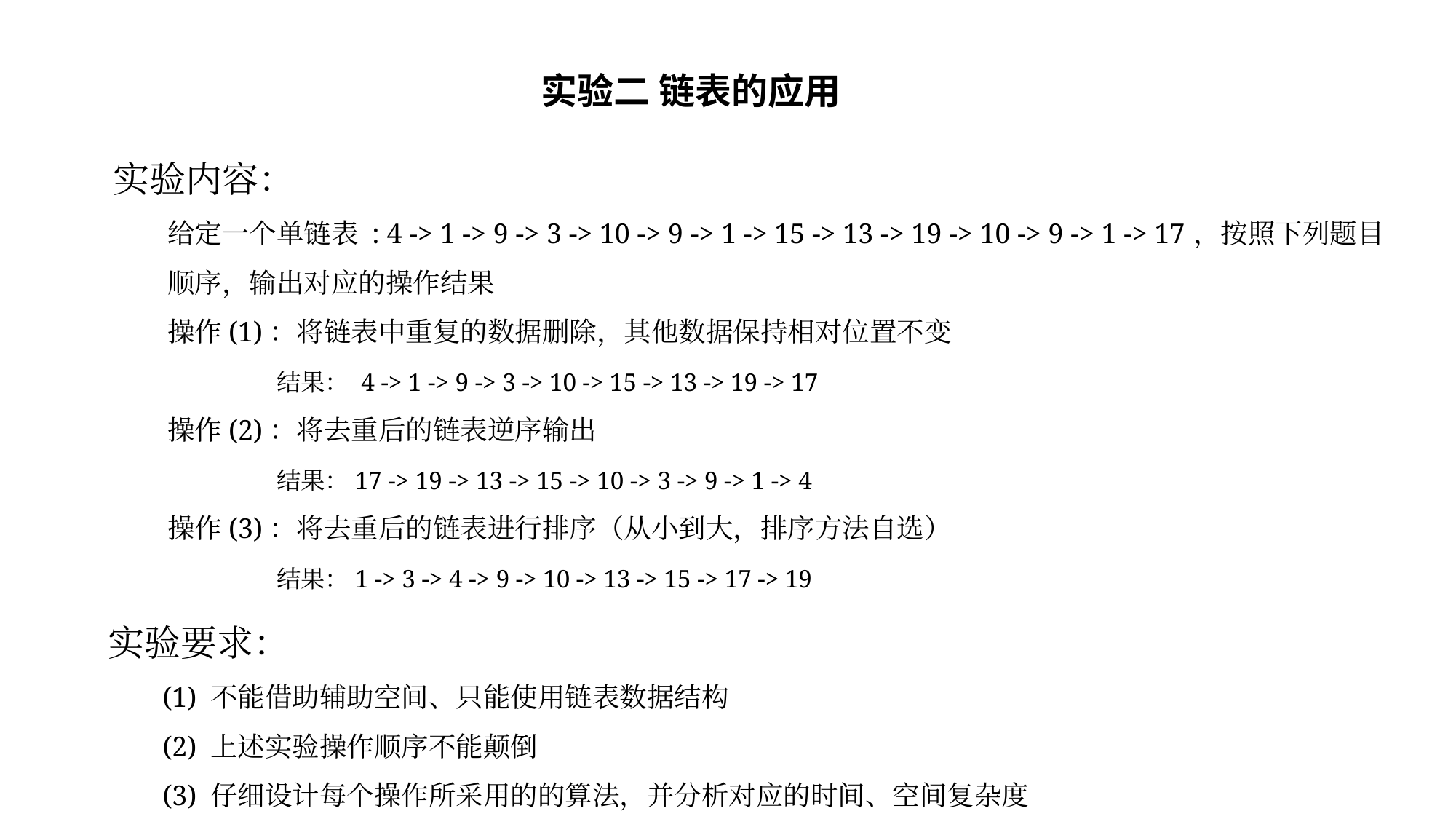

实验二 链表的应用
实验内容：
给定一个单链表 : 4 -> 1 -> 9 -> 3 -> 10 -> 9 -> 1 -> 15 -> 13 -> 19 -> 10 -> 9 -> 1 -> 17，按照下列题目顺序，输出对应的操作结果
操作(1)：将链表中重复的数据删除，其他数据保持相对位置不变
	结果： 4 -> 1 -> 9 -> 3 -> 10 -> 15 -> 13 -> 19 -> 17
操作(2)：将去重后的链表逆序输出
	结果：17 -> 19 -> 13 -> 15 -> 10 -> 3 -> 9 -> 1 -> 4
操作(3)：将去重后的链表进行排序（从小到大，排序方法自选）
	结果：1 -> 3 -> 4 -> 9 -> 10 -> 13 -> 15 -> 17 -> 19
实验要求：
(1) 不能借助辅助空间、只能使用链表数据结构
(2) 上述实验操作顺序不能颠倒
(3) 仔细设计每个操作所采用的的算法，并分析对应的时间、空间复杂度